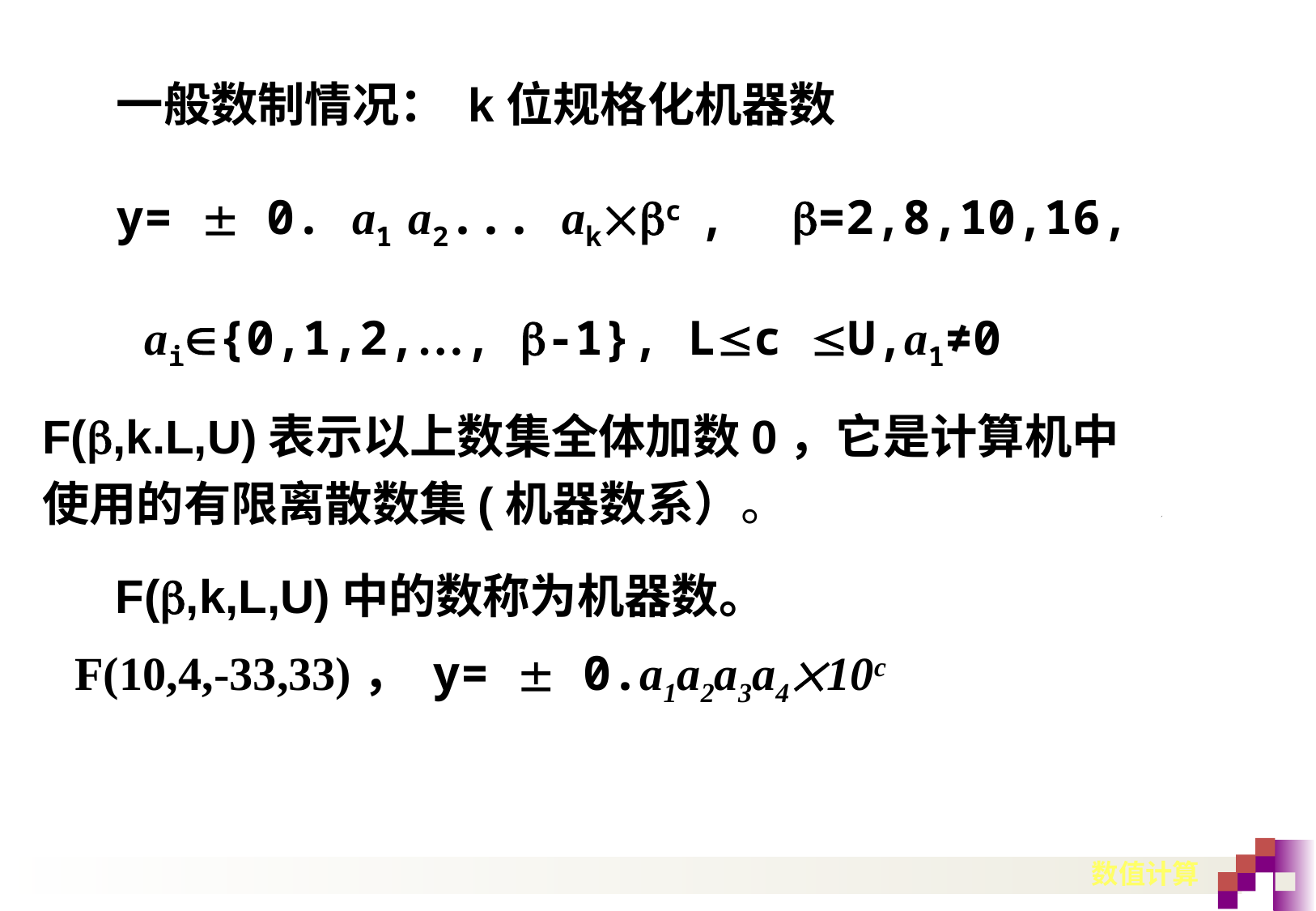

一般数制情况： k位规格化机器数
y= ± 0. a1 a2... ak×βc ,    β=2,8,10,16,
 ai∈{0,1,2,…, β-1}, L≤c ≤U,a1≠0
F(β,k.L,U)表示以上数集全体加数0，它是计算机中
使用的有限离散数集(机器数系）。

F(β,k,L,U)中的数称为机器数。
F(10,4,-33,33)， y= ± 0.a1a2a3a4×10c